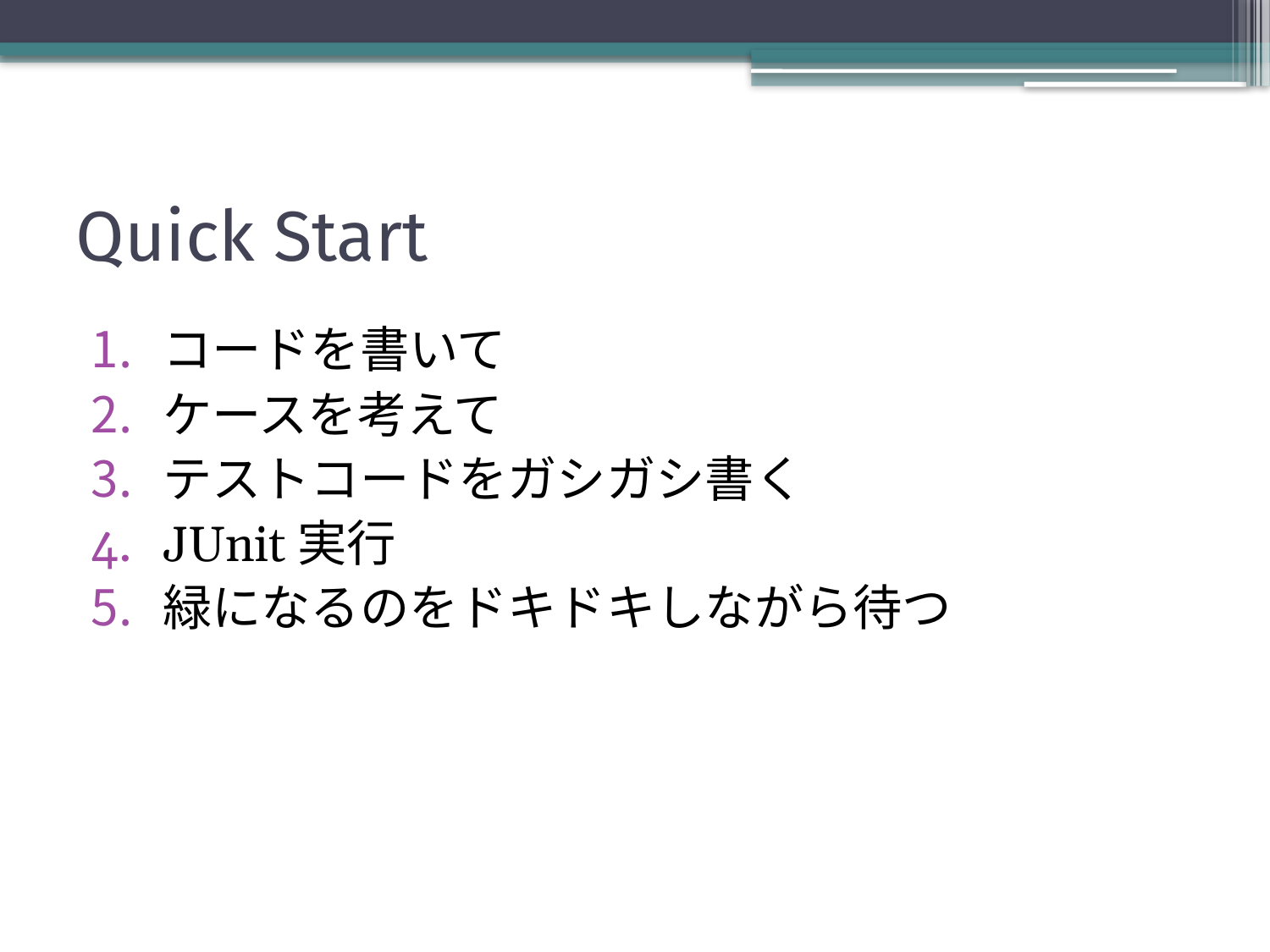

# Quick Start
コードを書いて
ケースを考えて
テストコードをガシガシ書く
JUnit実行
緑になるのをドキドキしながら待つ